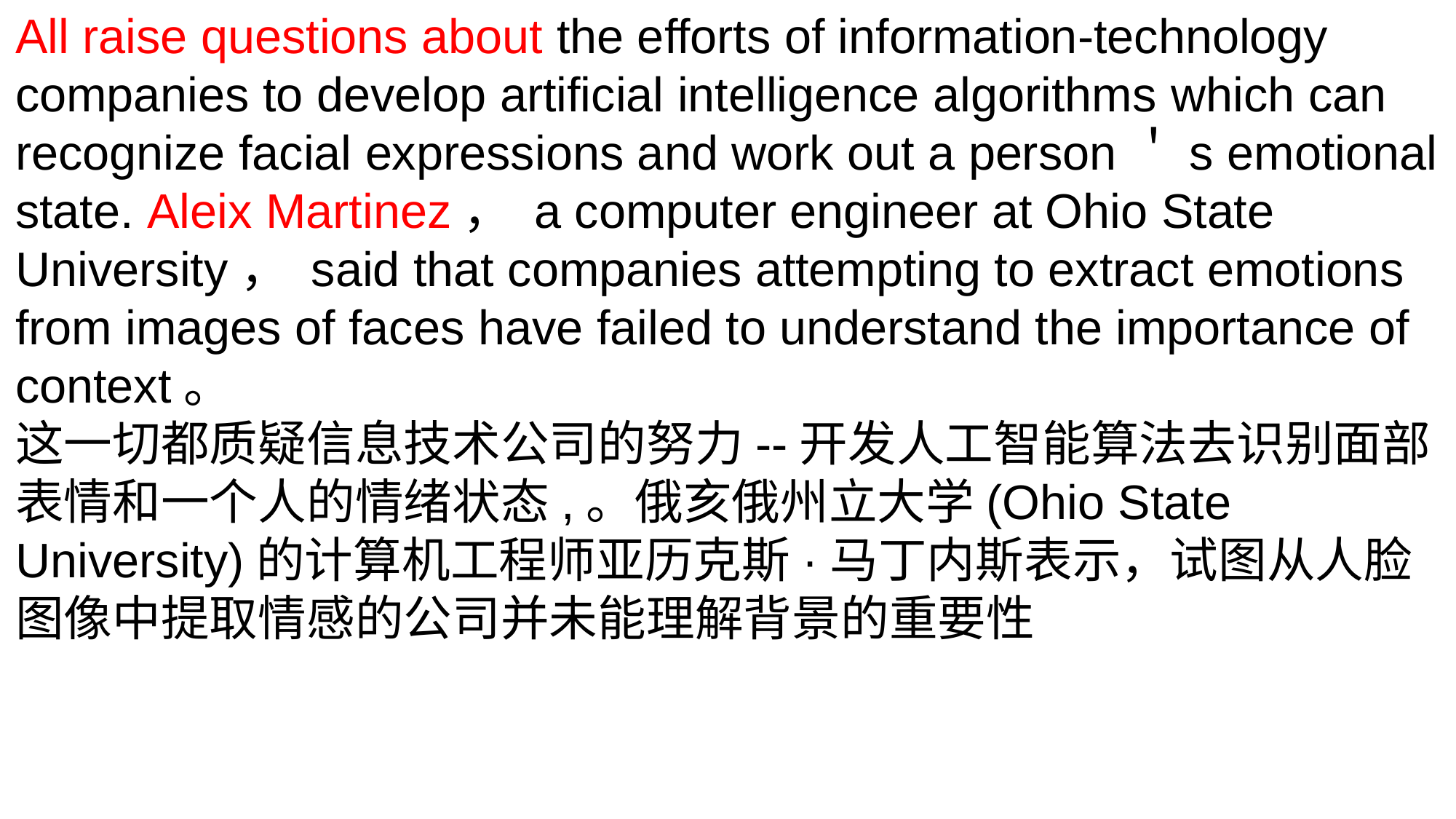

All raise questions about the efforts of information-technology companies to develop artificial intelligence algorithms which can recognize facial expressions and work out a person＇s emotional state. Aleix Martinez， a computer engineer at Ohio State University， said that companies attempting to extract emotions from images of faces have failed to understand the importance of context。
这一切都质疑信息技术公司的努力--开发人工智能算法去识别面部表情和一个人的情绪状态,。俄亥俄州立大学(Ohio State University)的计算机工程师亚历克斯·马丁内斯表示，试图从人脸图像中提取情感的公司并未能理解背景的重要性